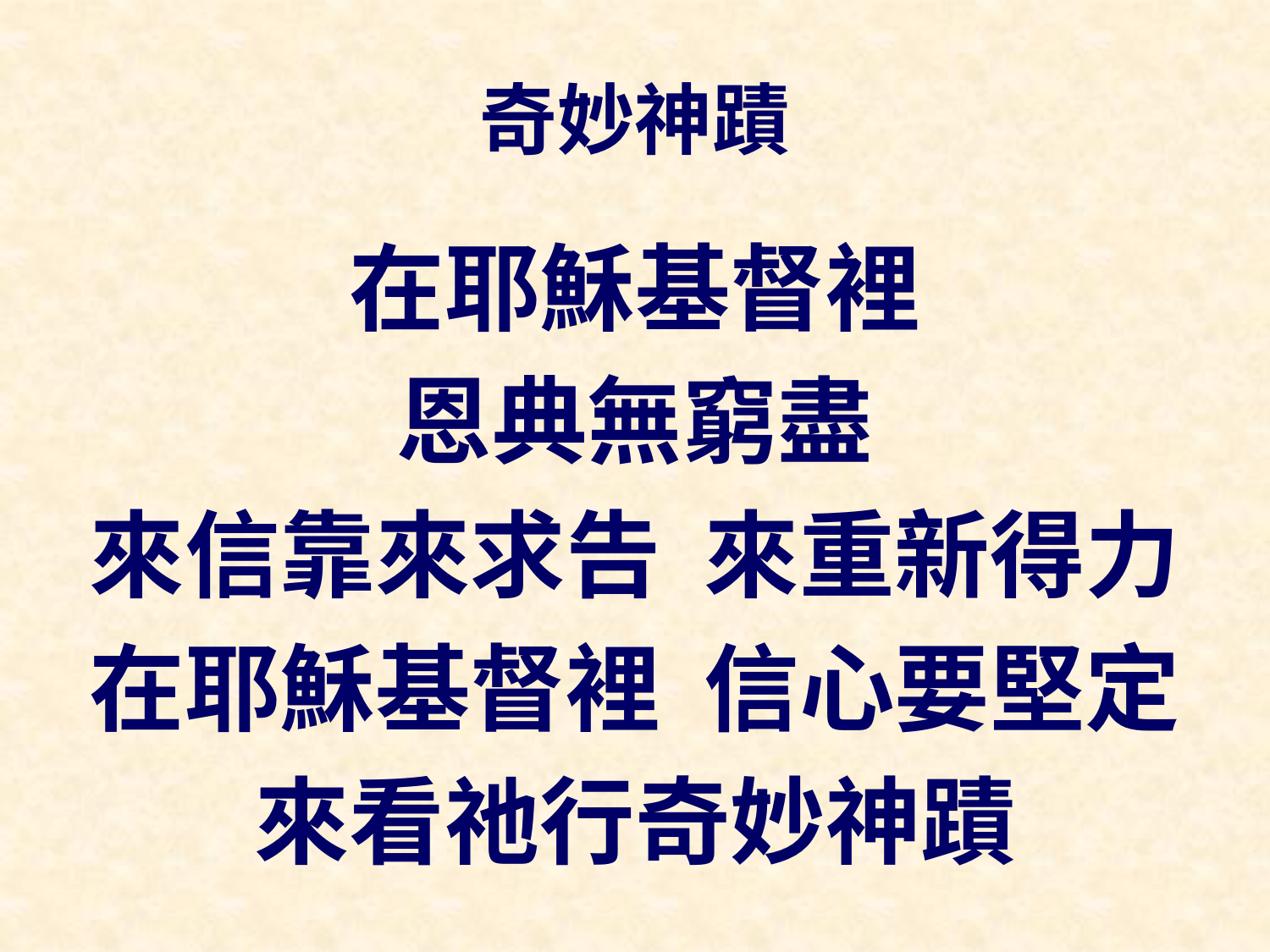

# 奇妙神蹟
在耶穌基督裡
恩典無窮盡
來信靠來求告  來重新得力
在耶穌基督裡  信心要堅定
來看祂行奇妙神蹟